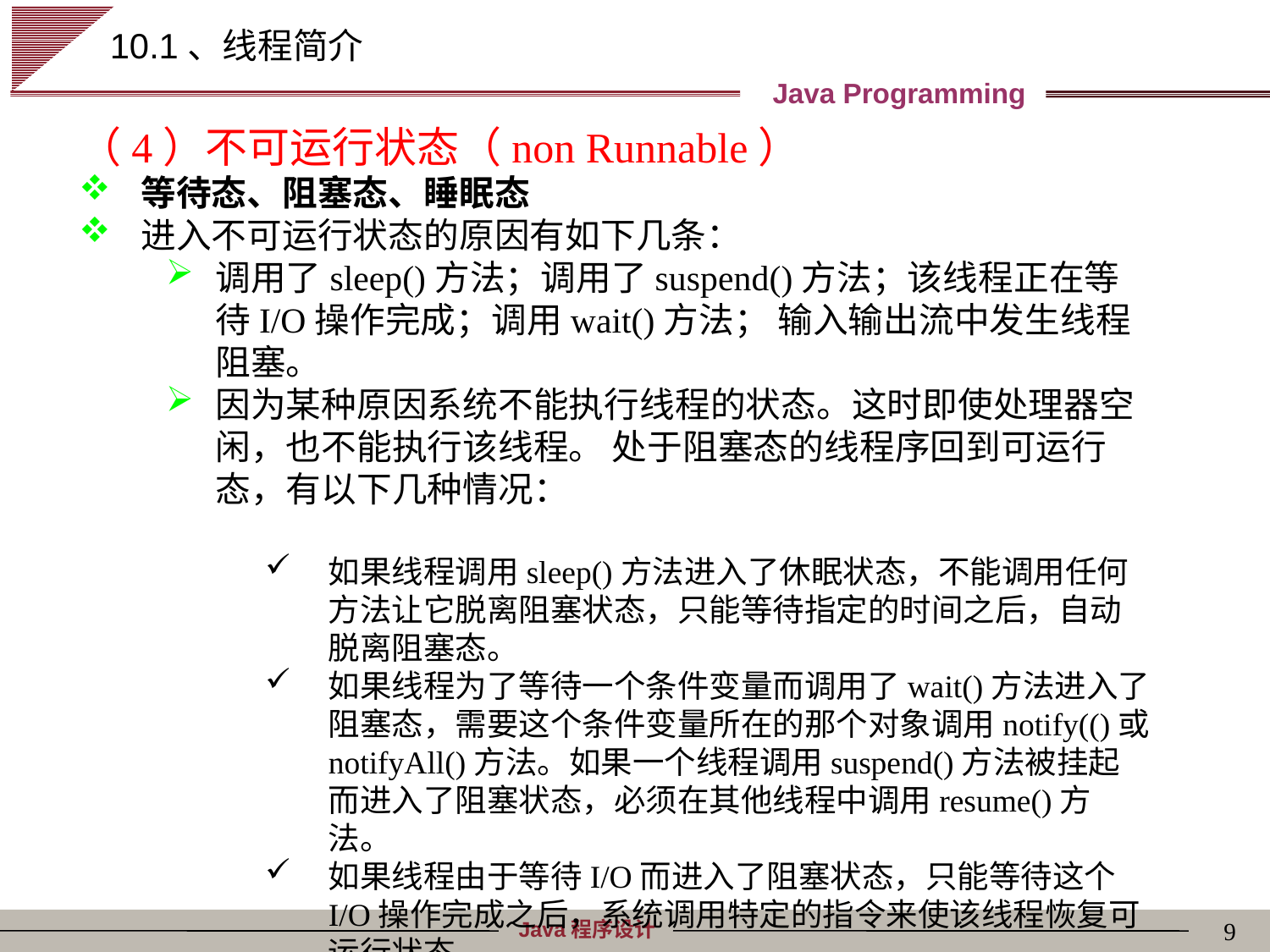

# 10.1、线程简介
（4）不可运行状态（non Runnable）
等待态、阻塞态、睡眠态
进入不可运行状态的原因有如下几条：
调用了sleep()方法；调用了suspend()方法；该线程正在等待I/O操作完成；调用wait()方法； 输入输出流中发生线程阻塞。
因为某种原因系统不能执行线程的状态。这时即使处理器空闲，也不能执行该线程。 处于阻塞态的线程序回到可运行态，有以下几种情况：

如果线程调用sleep()方法进入了休眠状态，不能调用任何方法让它脱离阻塞状态，只能等待指定的时间之后，自动脱离阻塞态。
如果线程为了等待一个条件变量而调用了wait()方法进入了阻塞态，需要这个条件变量所在的那个对象调用notify(()或notifyAll()方法。如果一个线程调用suspend()方法被挂起而进入了阻塞状态，必须在其他线程中调用resume()方法。
如果线程由于等待I/O而进入了阻塞状态，只能等待这个I/O操作完成之后，系统调用特定的指令来使该线程恢复可运行状态。